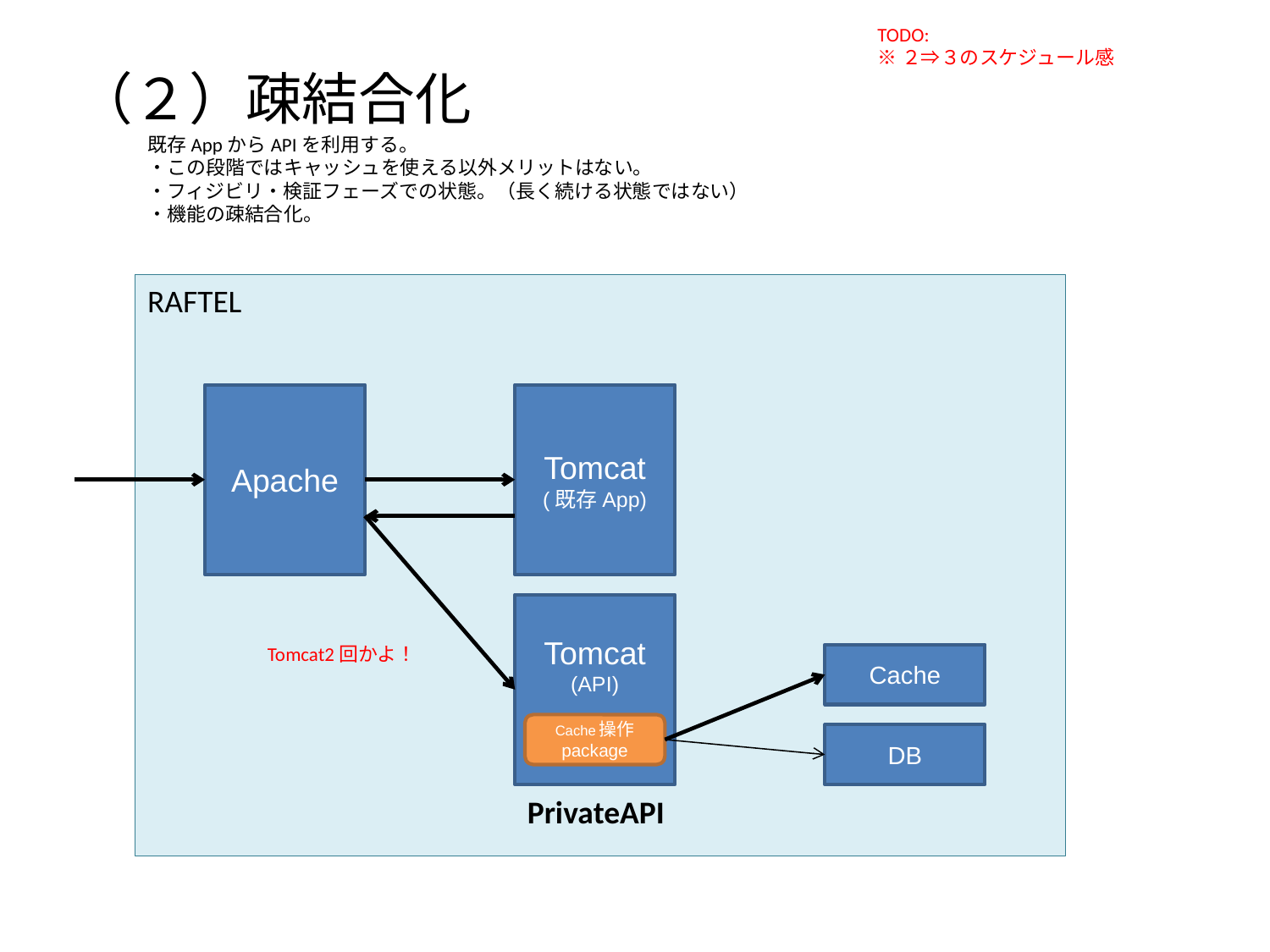

TODO:
※２⇒３のスケジュール感
# （２）疎結合化
既存AppからAPIを利用する。
・この段階ではキャッシュを使える以外メリットはない。
・フィジビリ・検証フェーズでの状態。（長く続ける状態ではない）
・機能の疎結合化。
RAFTEL
Apache
Tomcat
(既存App)
Tomcat
(API)

Tomcat2回かよ！
Cache
Cache操作
package
DB
PrivateAPI